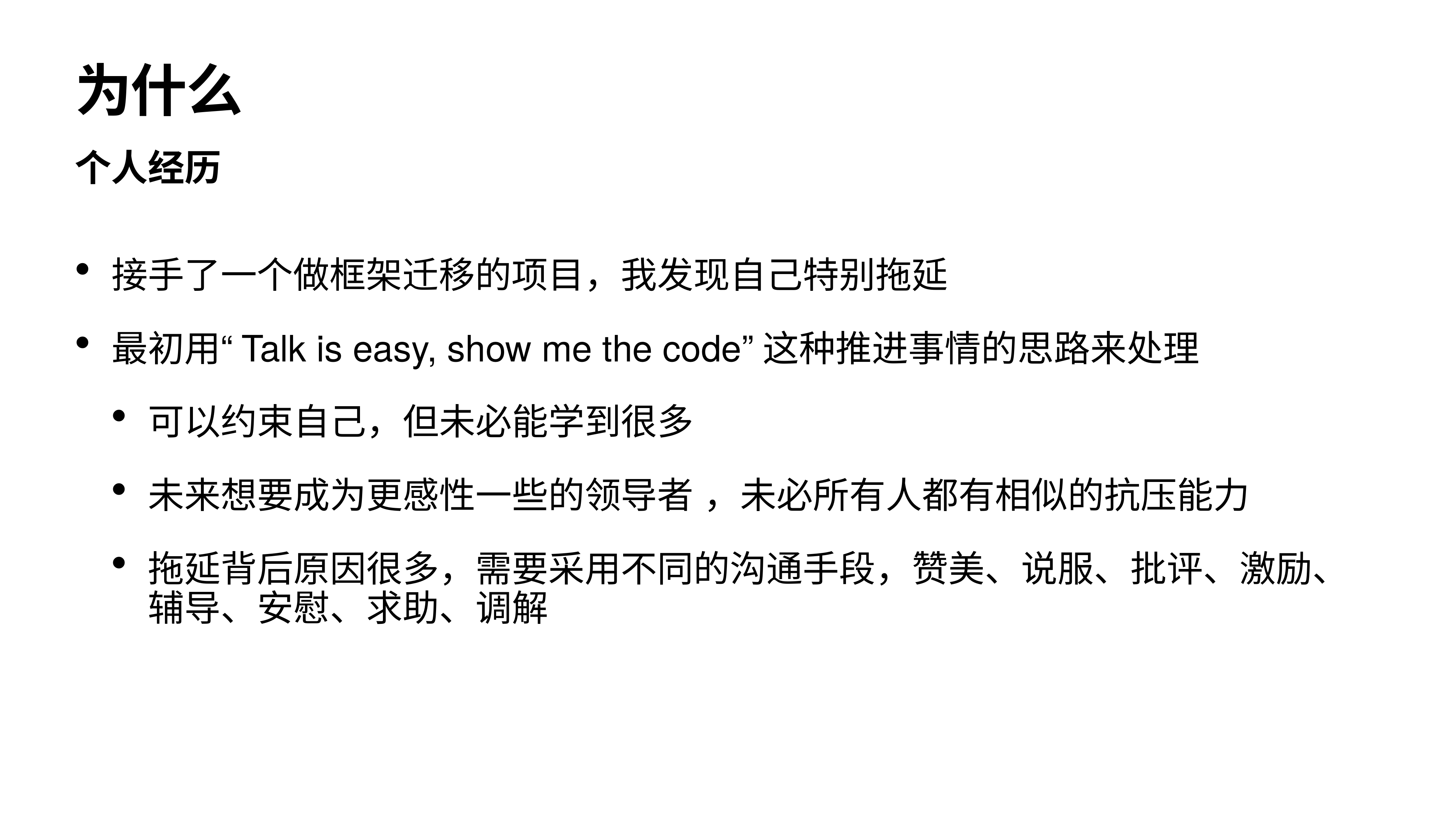

# 为什么
个人经历
接手了一个做框架迁移的项目，我发现自己特别拖延
最初用“Talk is easy, show me the code”这种推进事情的思路来处理
可以约束自己，但未必能学到很多
未来想要成为更感性一些的领导者 ，未必所有人都有相似的抗压能力
拖延背后原因很多，需要采用不同的沟通手段，赞美、说服、批评、激励、辅导、安慰、求助、调解